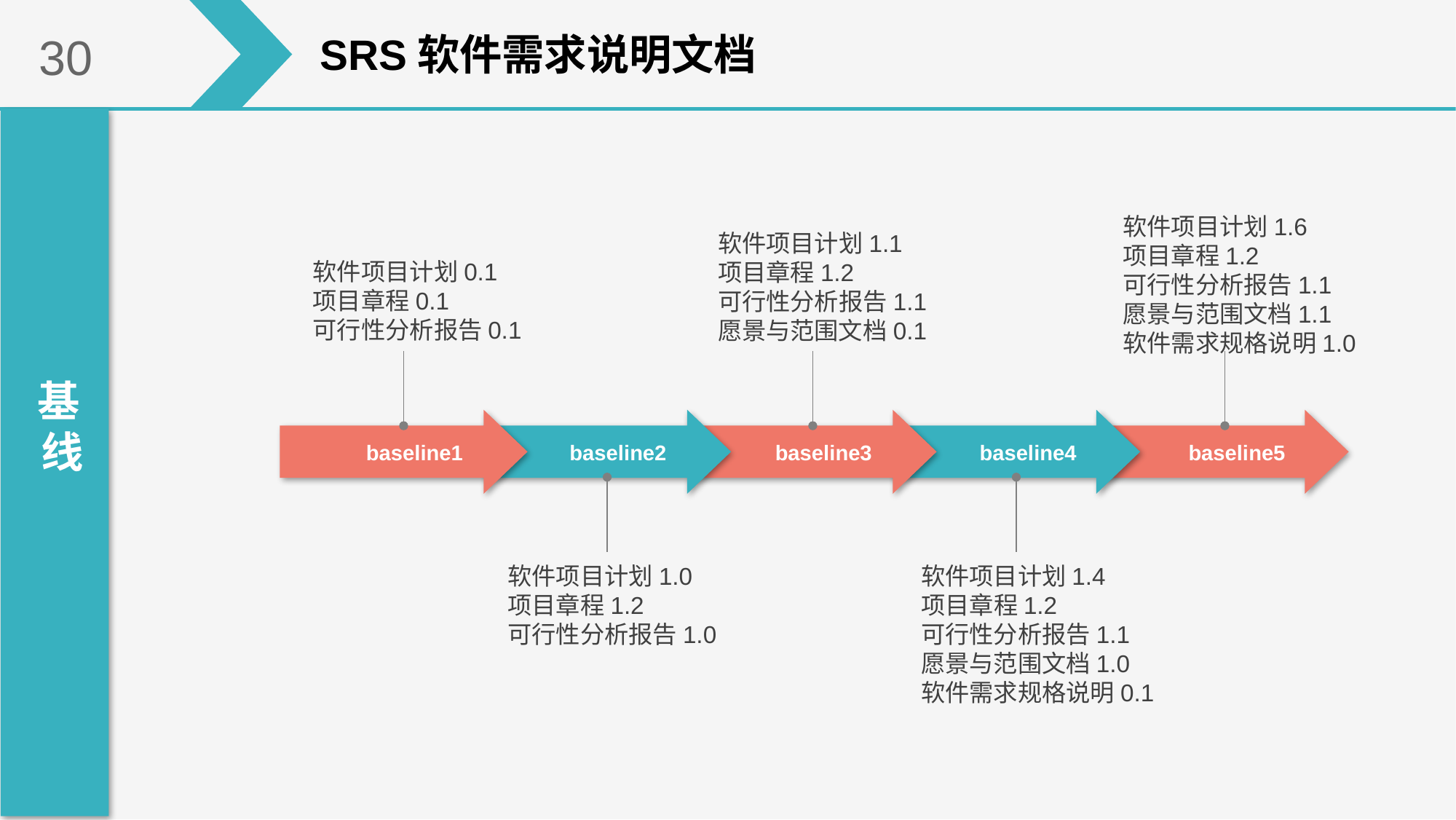

30
SRS软件需求说明文档

软件项目计划1.6
项目章程1.2
可行性分析报告1.1
愿景与范围文档1.1
软件需求规格说明1.0
软件项目计划1.1
项目章程1.2
可行性分析报告1.1
愿景与范围文档0.1
软件项目计划0.1
项目章程0.1
可行性分析报告0.1
基线

baseline1
baseline2
baseline3
baseline4
baseline5
软件项目计划1.0
项目章程1.2
可行性分析报告1.0
软件项目计划1.4
项目章程1.2
可行性分析报告1.1
愿景与范围文档1.0
软件需求规格说明0.1